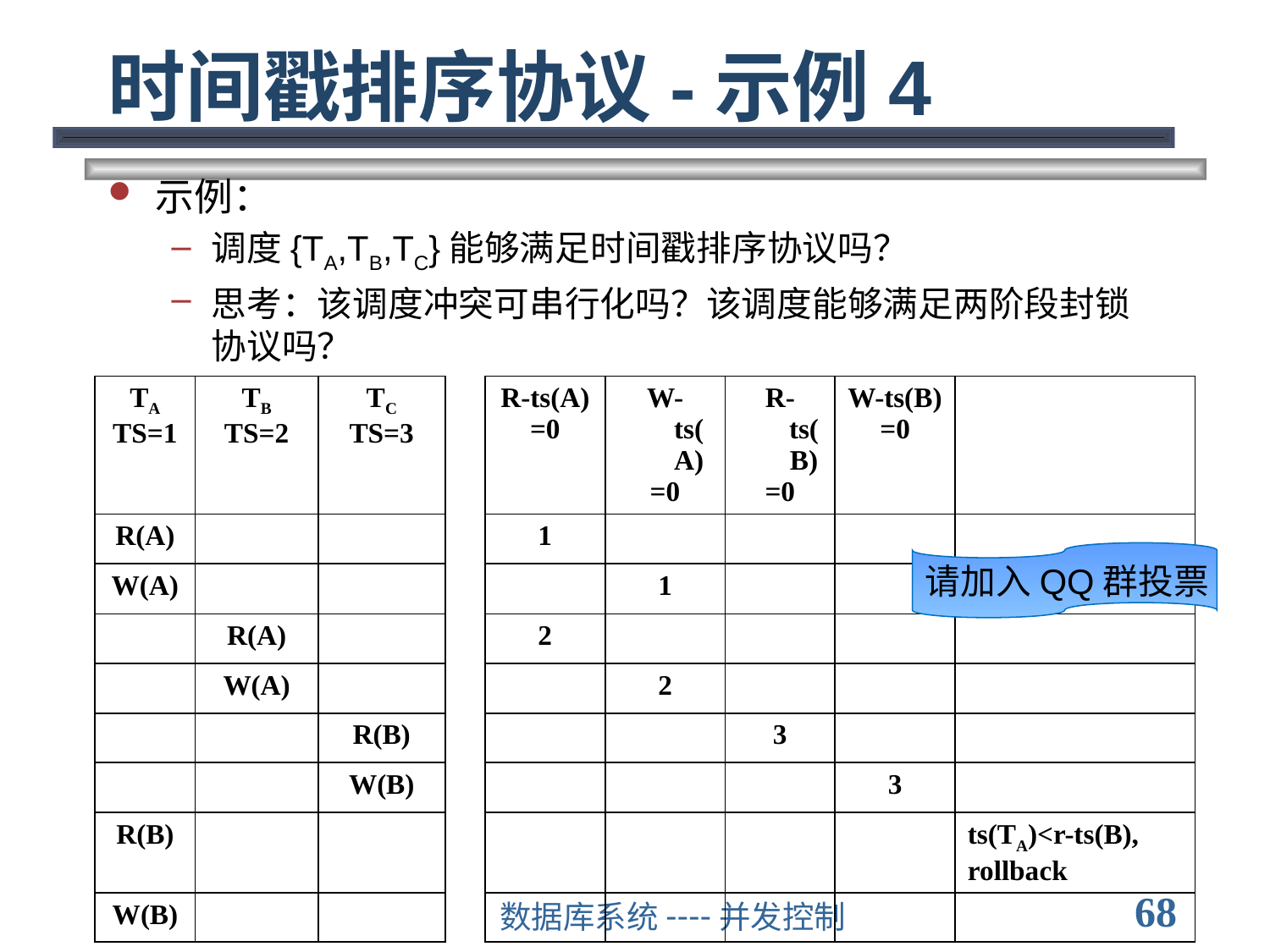

# 时间戳排序协议-示例4
示例：
调度{TA,TB,TC}能够满足时间戳排序协议吗？
思考：该调度冲突可串行化吗？该调度能够满足两阶段封锁协议吗？
| TA TS=1 | TB TS=2 | TC TS=3 |  | R-ts(A) =0 | W-ts(A) =0 | R-ts(B) =0 | W-ts(B) =0 |  |
| --- | --- | --- | --- | --- | --- | --- | --- | --- |
| R(A) |  |  |  | 1 |  |  |  |  |
| W(A) |  |  |  |  | 1 |  |  |  |
|  | R(A) |  |  | 2 |  |  |  |  |
|  | W(A) |  |  |  | 2 |  |  |  |
|  |  | R(B) |  |  |  | 3 |  |  |
|  |  | W(B) |  |  |  |  | 3 |  |
| R(B) |  |  |  |  |  |  |  | ts(TA)<r-ts(B), rollback |
| W(B) |  |  |  |  |  |  |  |  |
请加入QQ群投票
68
数据库系统----并发控制